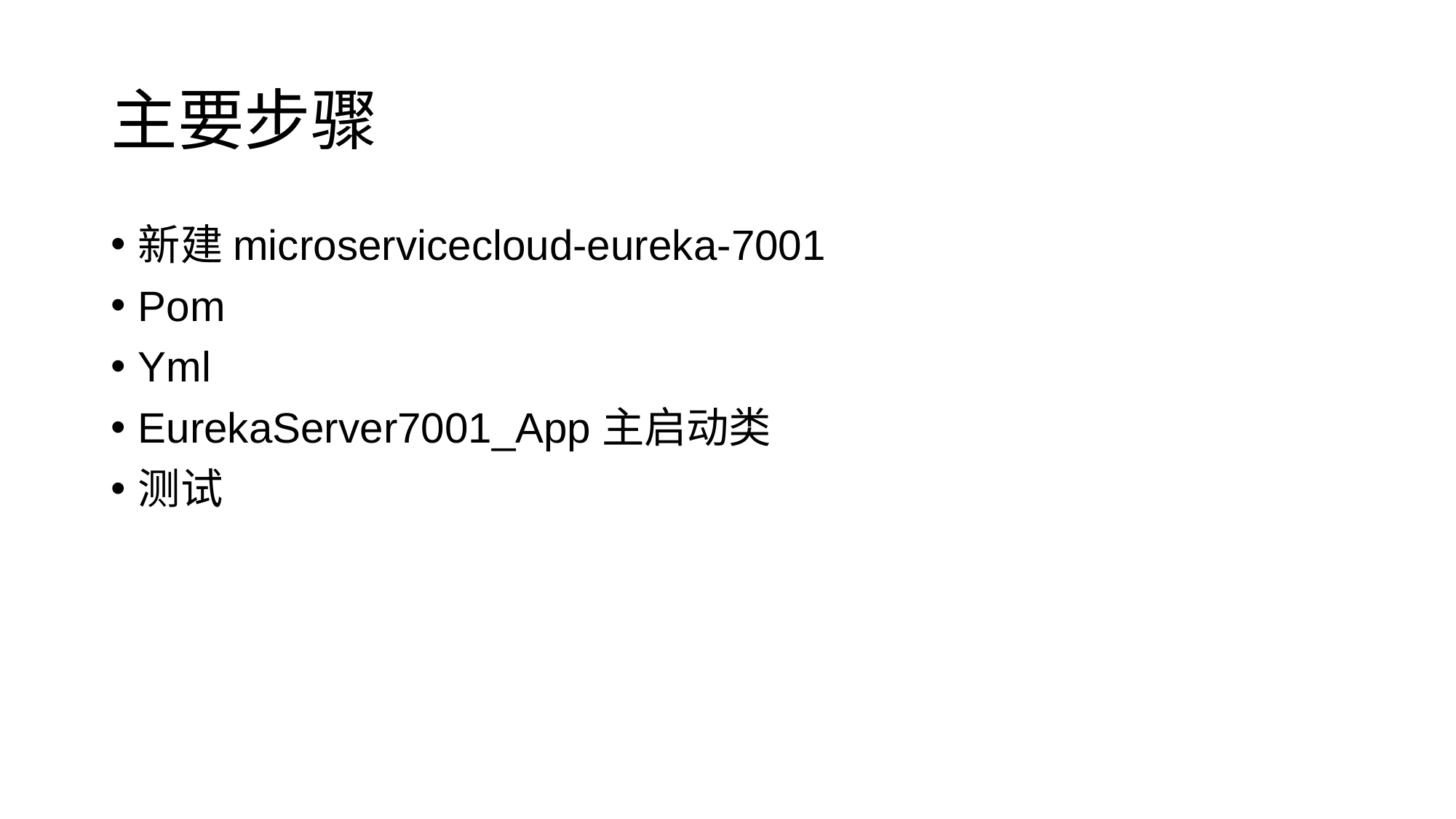

# 主要步骤
新建microservicecloud-eureka-7001
Pom
Yml
EurekaServer7001_App主启动类
测试